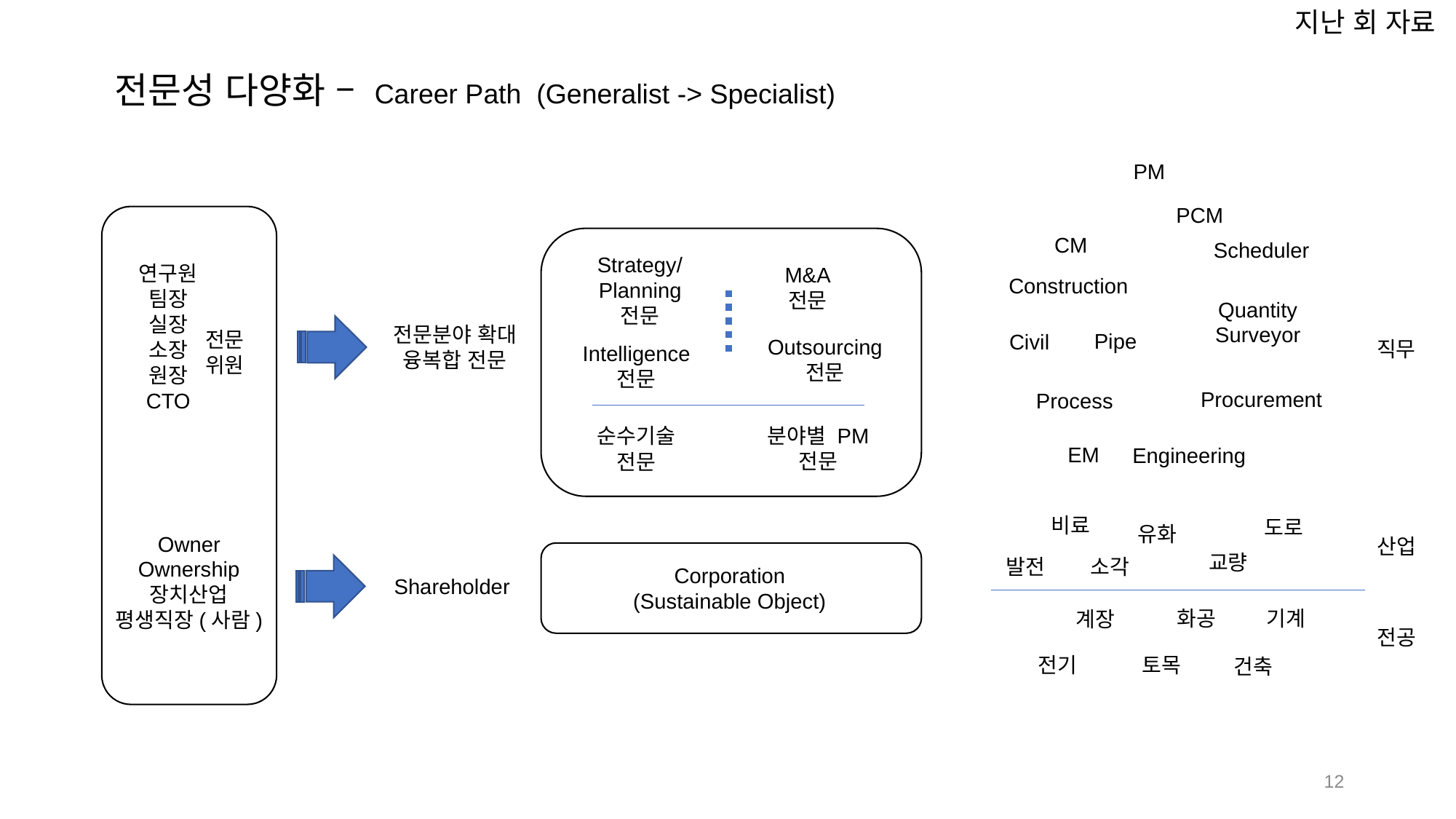

지난 회 자료
전문성 다양화 – Career Path  (Generalist -> Specialist)
PM
PCM

CM

Scheduler
Strategy/
Planning
전문
연구원
팀장
실장
소장
원장
CTO
M&A
전문
Construction
Quantity
Surveyor

전문분야 확대
융복합 전문
전문
위원
Pipe
Civil
Outsourcing
전문
직무
Intelligence
전문
Procurement
Process
분야별 PM
전문
순수기술
전문
EM
Engineering
비료
도로
유화
Owner
Ownership
장치산업
평생직장(사람)
산업

교량
발전
소각

Corporation
(Sustainable Object)
Shareholder
기계
화공
계장
전공
전기
토목
건축
12